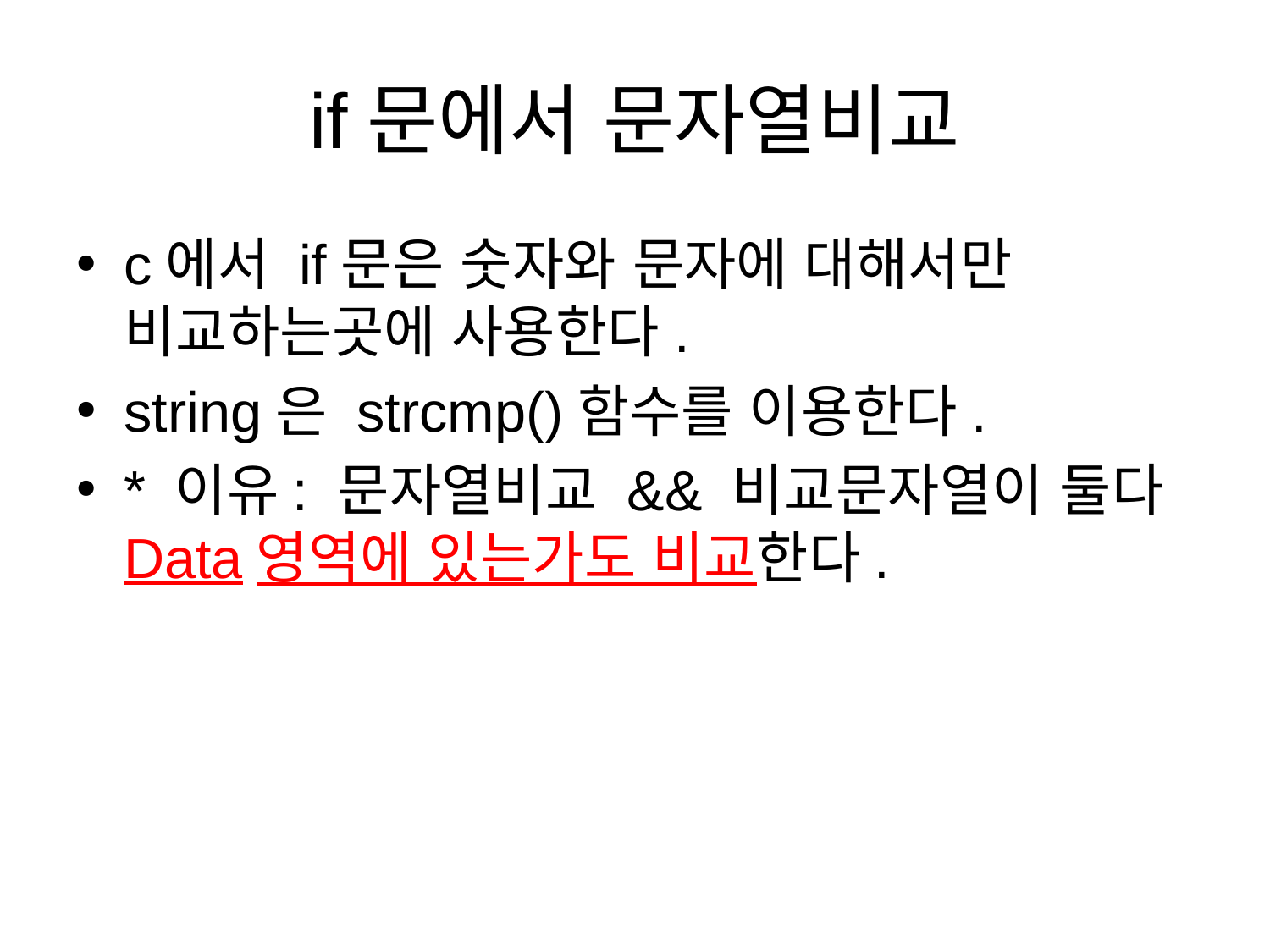

# if문에서 문자열비교
c에서 if문은 숫자와 문자에 대해서만 비교하는곳에 사용한다.
string은 strcmp()함수를 이용한다.
* 이유: 문자열비교 && 비교문자열이 둘다 Data영역에 있는가도 비교한다.